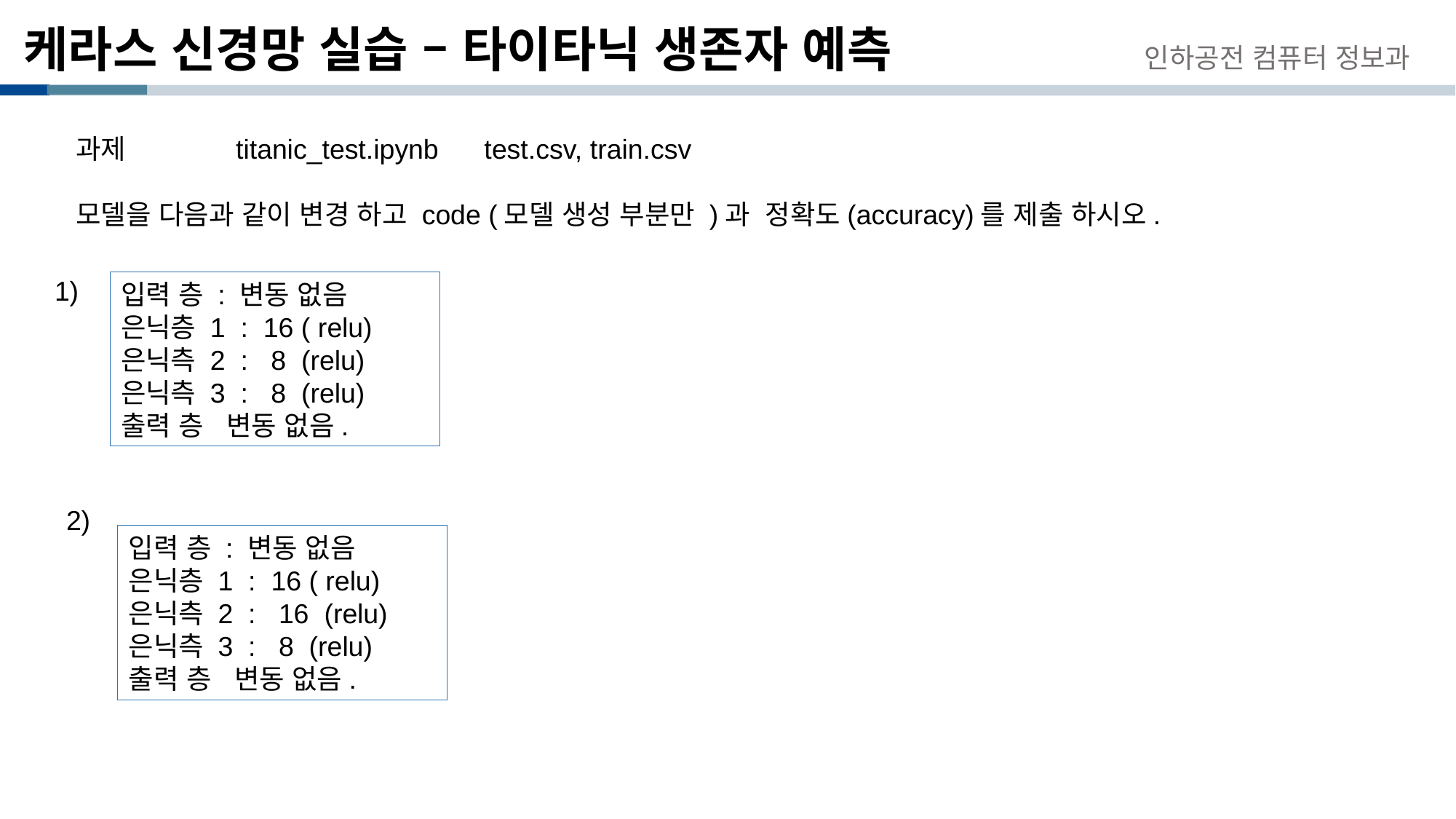

# 케라스 신경망 실습 – 타이타닉 생존자 예측
인하공전 컴퓨터 정보과
과제

모델을 다음과 같이 변경 하고 code (모델 생성 부분만 )과  정확도(accuracy)를 제출 하시오.
titanic_test.ipynb      test.csv, train.csv
1)
입력 층 : 변동 없음
은닉층 1  :  16 ( relu)
은닉측 2  :   8  (relu)
은닉측 3  :   8  (relu)
출력 층   변동 없음.
2)
입력 층 : 변동 없음
은닉층 1  :  16 ( relu)
은닉측 2  :   16  (relu)
은닉측 3  :   8  (relu)
출력 층   변동 없음.